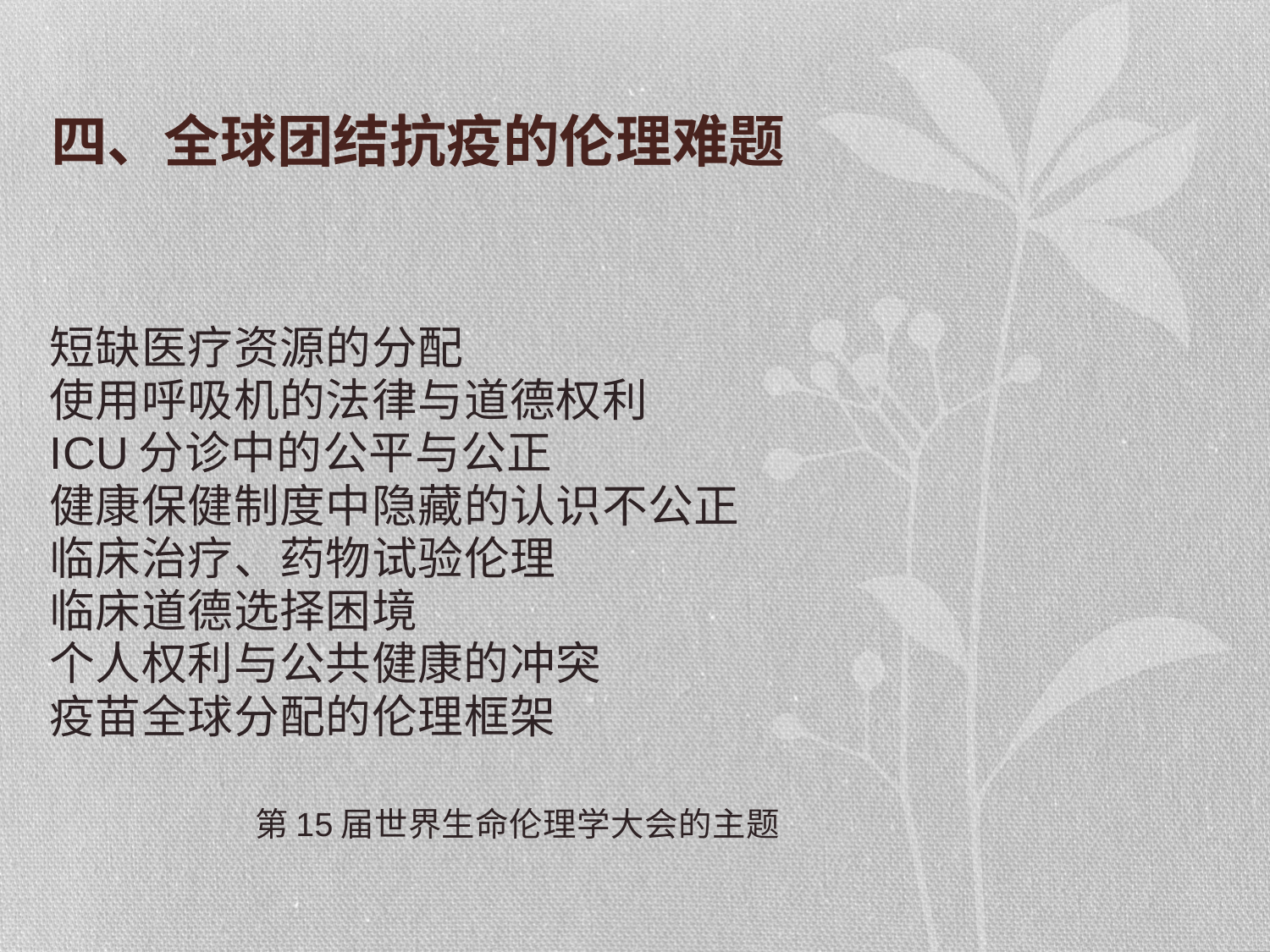

# 四、全球团结抗疫的伦理难题

短缺医疗资源的分配
使用呼吸机的法律与道德权利
ICU分诊中的公平与公正
健康保健制度中隐藏的认识不公正
临床治疗、药物试验伦理
临床道德选择困境
个人权利与公共健康的冲突
疫苗全球分配的伦理框架

                         第15届世界生命伦理学大会的主题